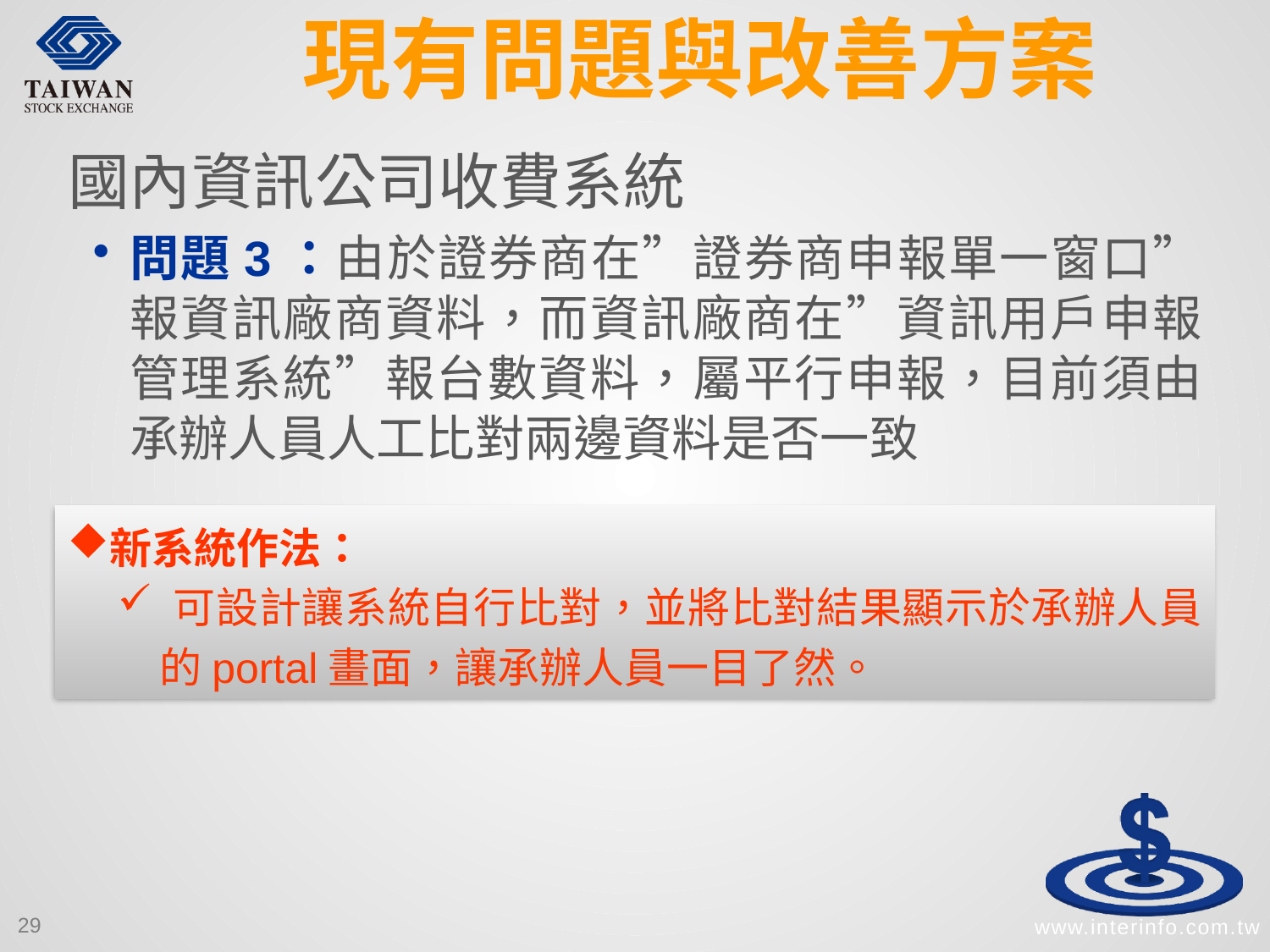

# 現有問題與改善方案
國內資訊公司收費系統
問題3：由於證券商在”證券商申報單一窗口”報資訊廠商資料，而資訊廠商在”資訊用戶申報管理系統”報台數資料，屬平行申報，目前須由承辦人員人工比對兩邊資料是否一致
新系統作法：
 可設計讓系統自行比對，並將比對結果顯示於承辦人員
   的portal畫面，讓承辦人員一目了然。